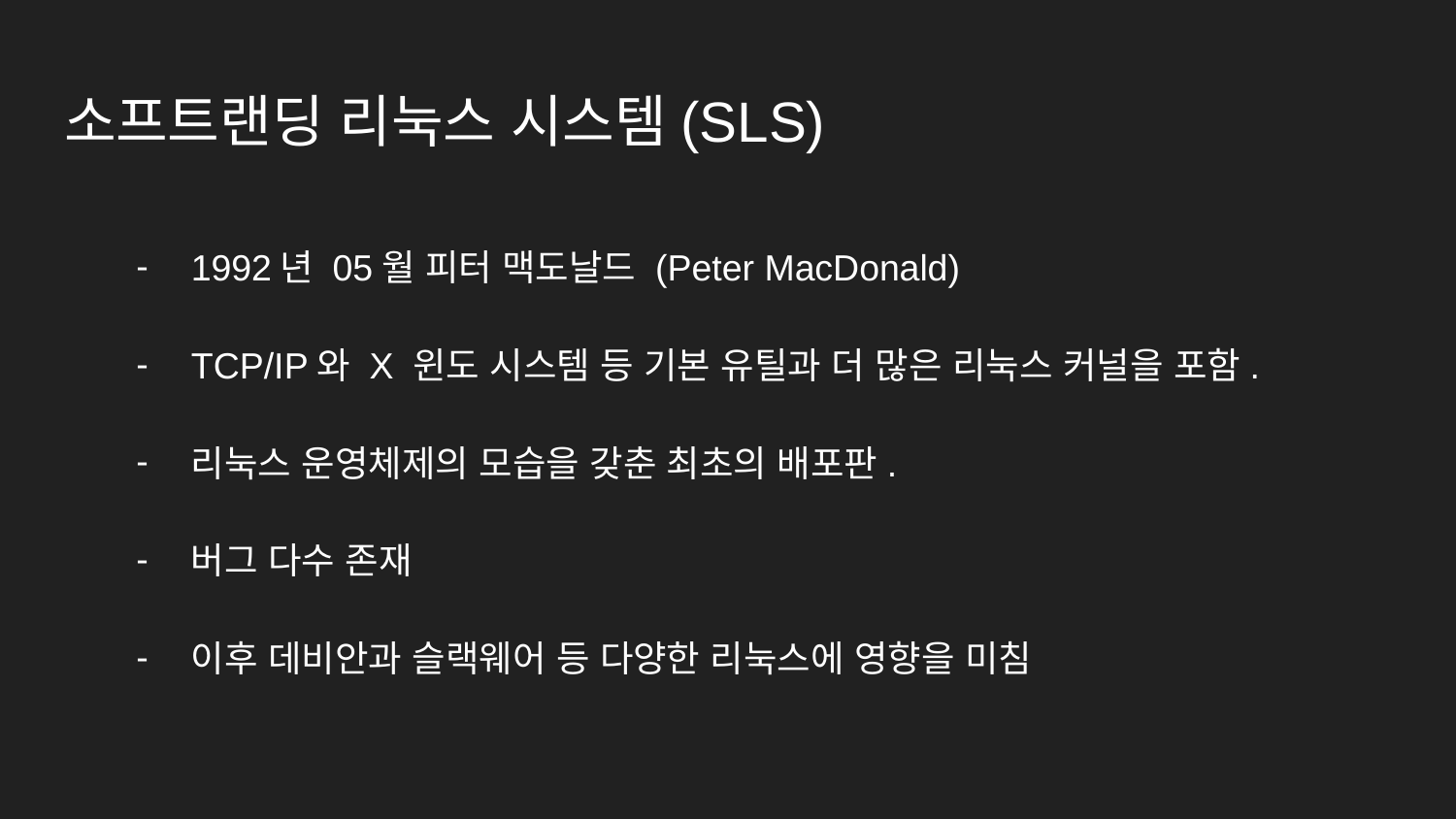

# 소프트랜딩 리눅스 시스템(SLS)
1992년 05월 피터 맥도날드 (Peter MacDonald)
TCP/IP와 X 윈도 시스템 등 기본 유틸과 더 많은 리눅스 커널을 포함.
리눅스 운영체제의 모습을 갖춘 최초의 배포판.
버그 다수 존재
이후 데비안과 슬랙웨어 등 다양한 리눅스에 영향을 미침